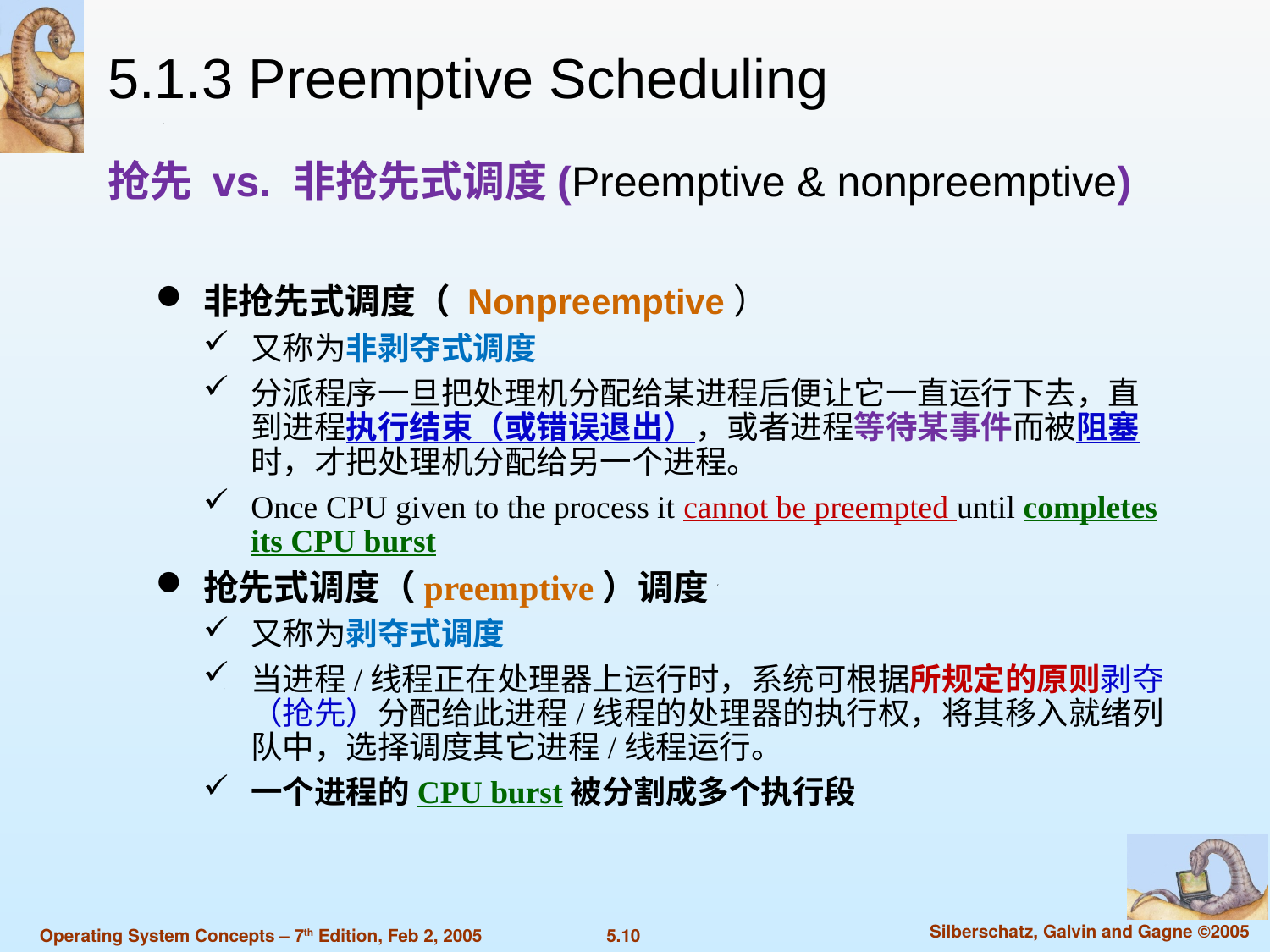

5.1.3 Preemptive Scheduling
抢先 vs. 非抢先式调度(Preemptive & nonpreemptive)

非抢先式调度（ Nonpreemptive）
又称为非剥夺式调度
分派程序一旦把处理机分配给某进程后便让它一直运行下去，直到进程执行结束（或错误退出），或者进程等待某事件而被阻塞时，才把处理机分配给另一个进程。
Once CPU given to the process it cannot be preempted until completes its CPU burst
抢先式调度（preemptive）调度
又称为剥夺式调度
当进程/线程正在处理器上运行时，系统可根据所规定的原则剥夺（抢先）分配给此进程/线程的处理器的执行权，将其移入就绪列队中，选择调度其它进程/线程运行。
一个进程的CPU burst被分割成多个执行段